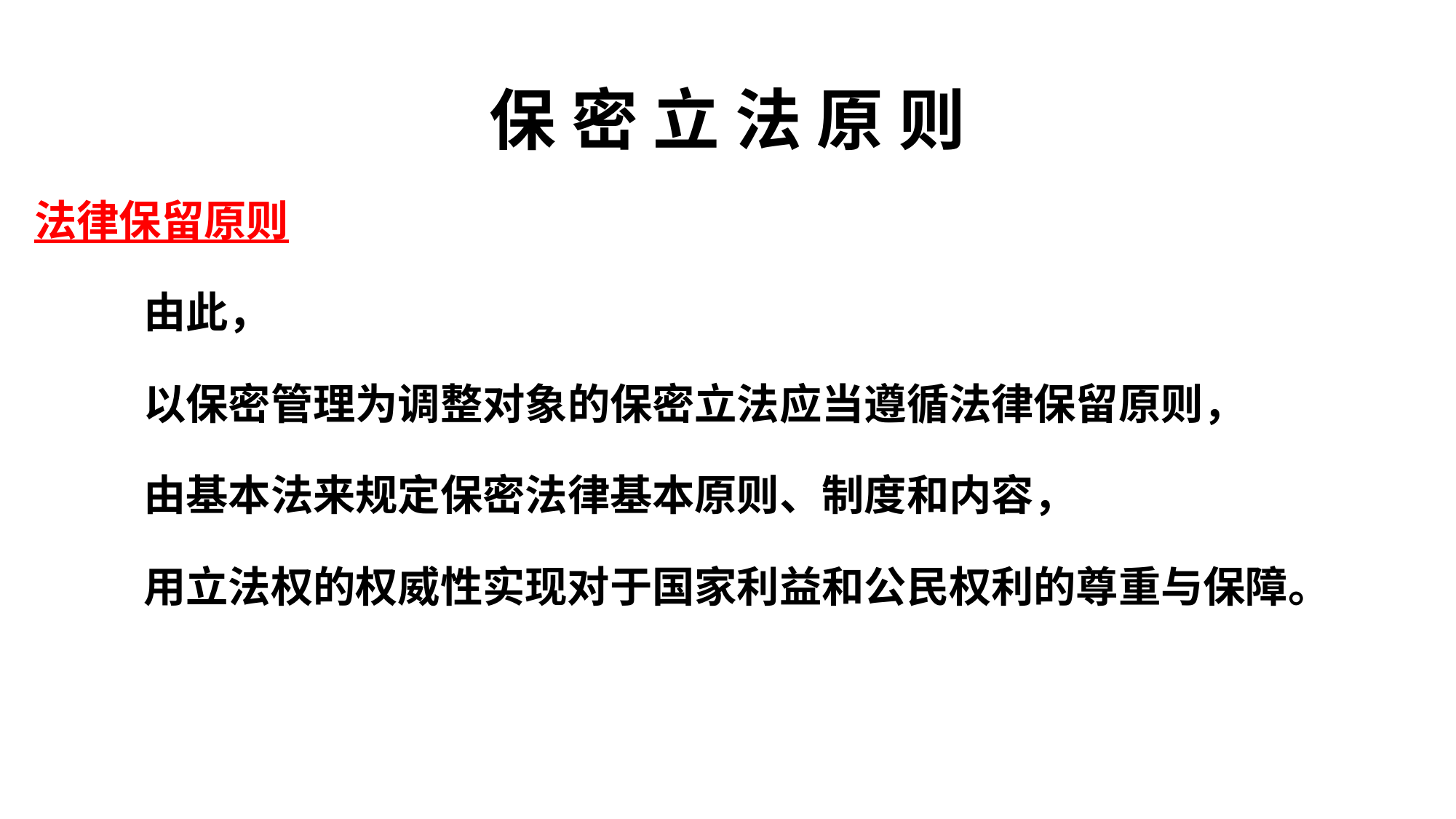

# 保 密 立 法 原 则
法律保留原则
	由此，
	以保密管理为调整对象的保密立法应当遵循法律保留原则，
	由基本法来规定保密法律基本原则、制度和内容，
	用立法权的权威性实现对于国家利益和公民权利的尊重与保障。